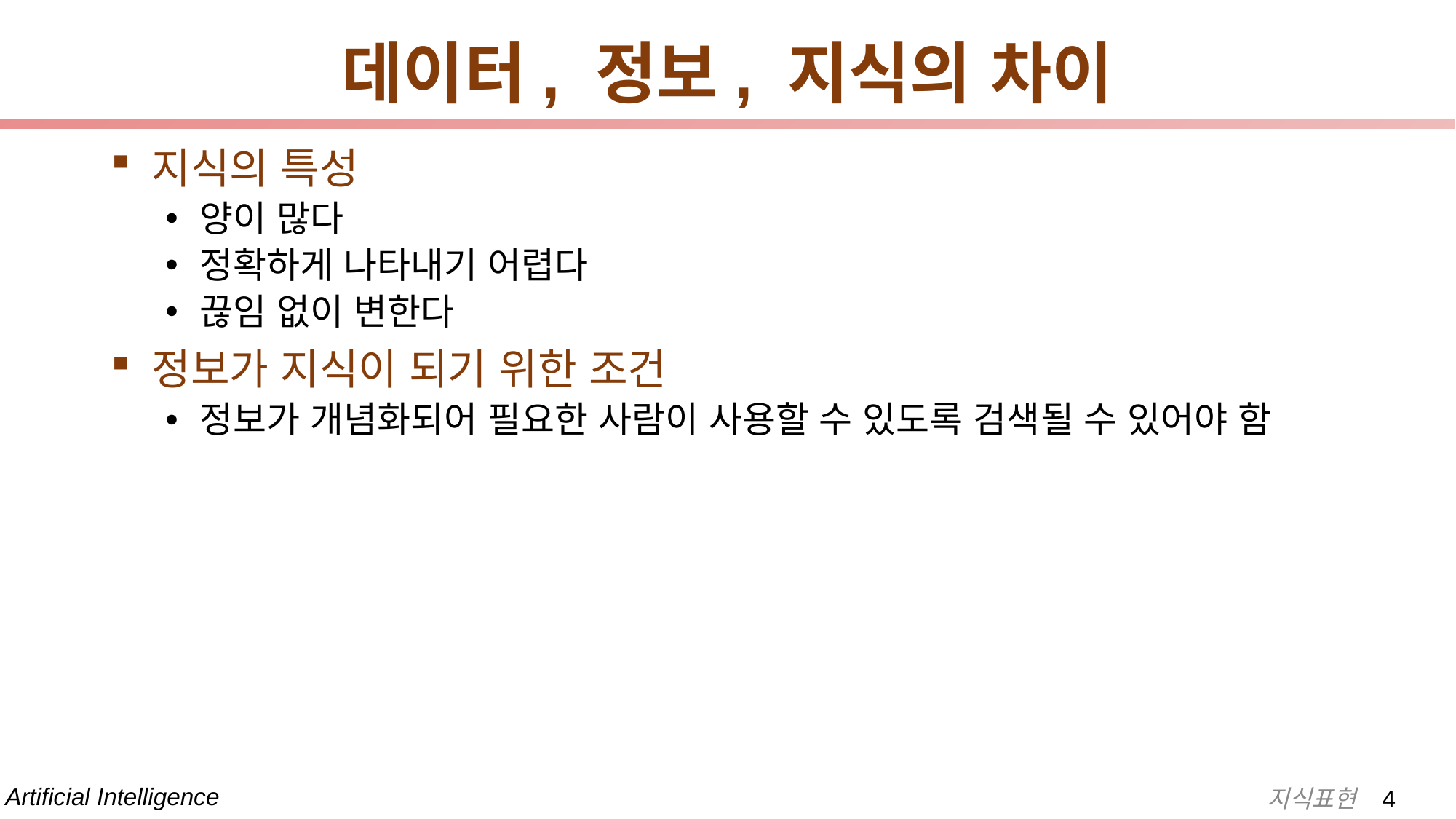

# 데이터, 정보, 지식의 차이
지식의 특성
양이 많다
정확하게 나타내기 어렵다
끊임 없이 변한다
정보가 지식이 되기 위한 조건
정보가 개념화되어 필요한 사람이 사용할 수 있도록 검색될 수 있어야 함